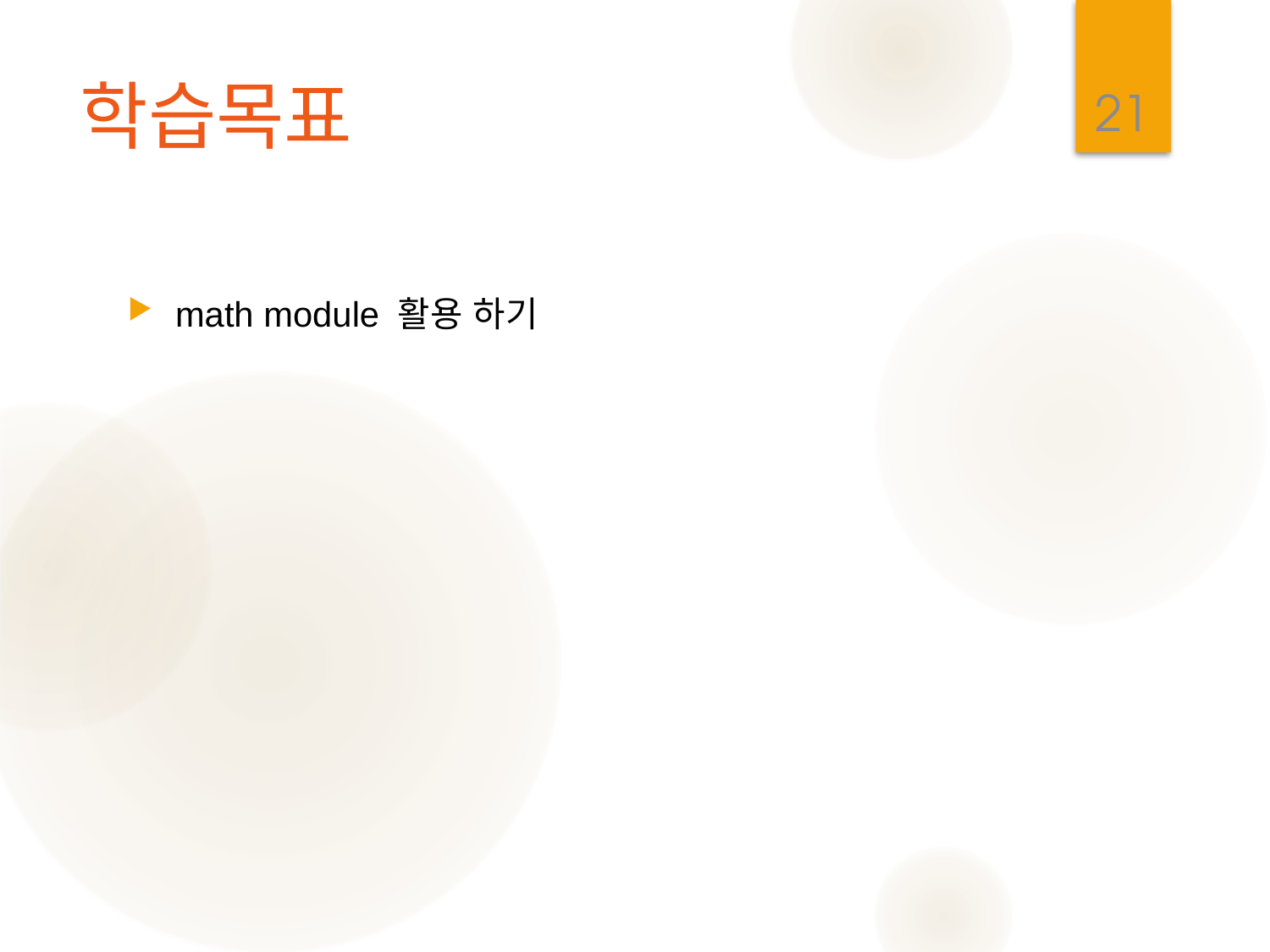

21
# 학습목표
math module 활용 하기